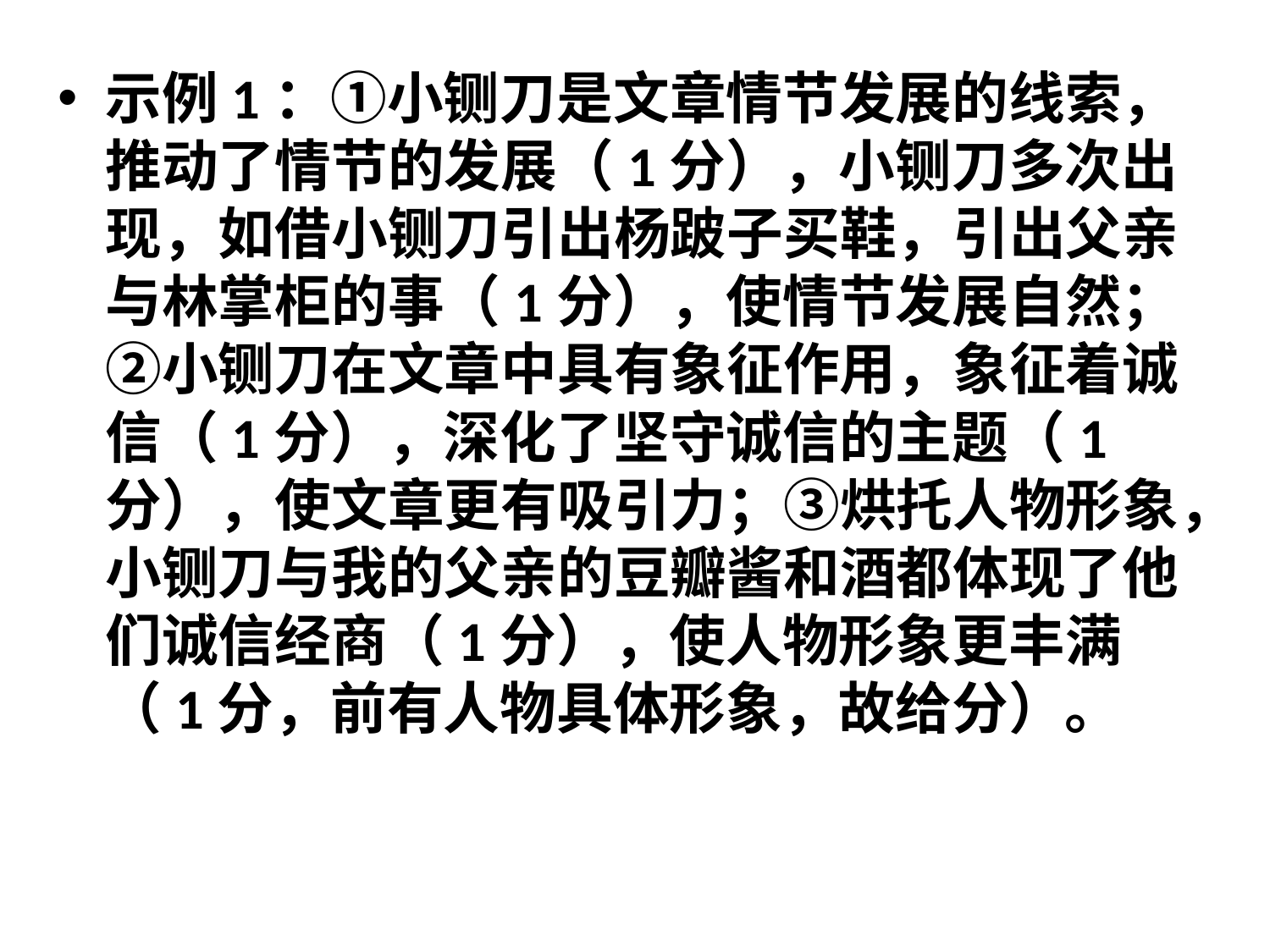

示例1：①小铡刀是文章情节发展的线索，推动了情节的发展（1分），小铡刀多次出现，如借小铡刀引出杨跛子买鞋，引出父亲与林掌柜的事（1分），使情节发展自然；②小铡刀在文章中具有象征作用，象征着诚信（1分），深化了坚守诚信的主题（1分），使文章更有吸引力；③烘托人物形象，小铡刀与我的父亲的豆瓣酱和酒都体现了他们诚信经商（1分），使人物形象更丰满（1分，前有人物具体形象，故给分）。